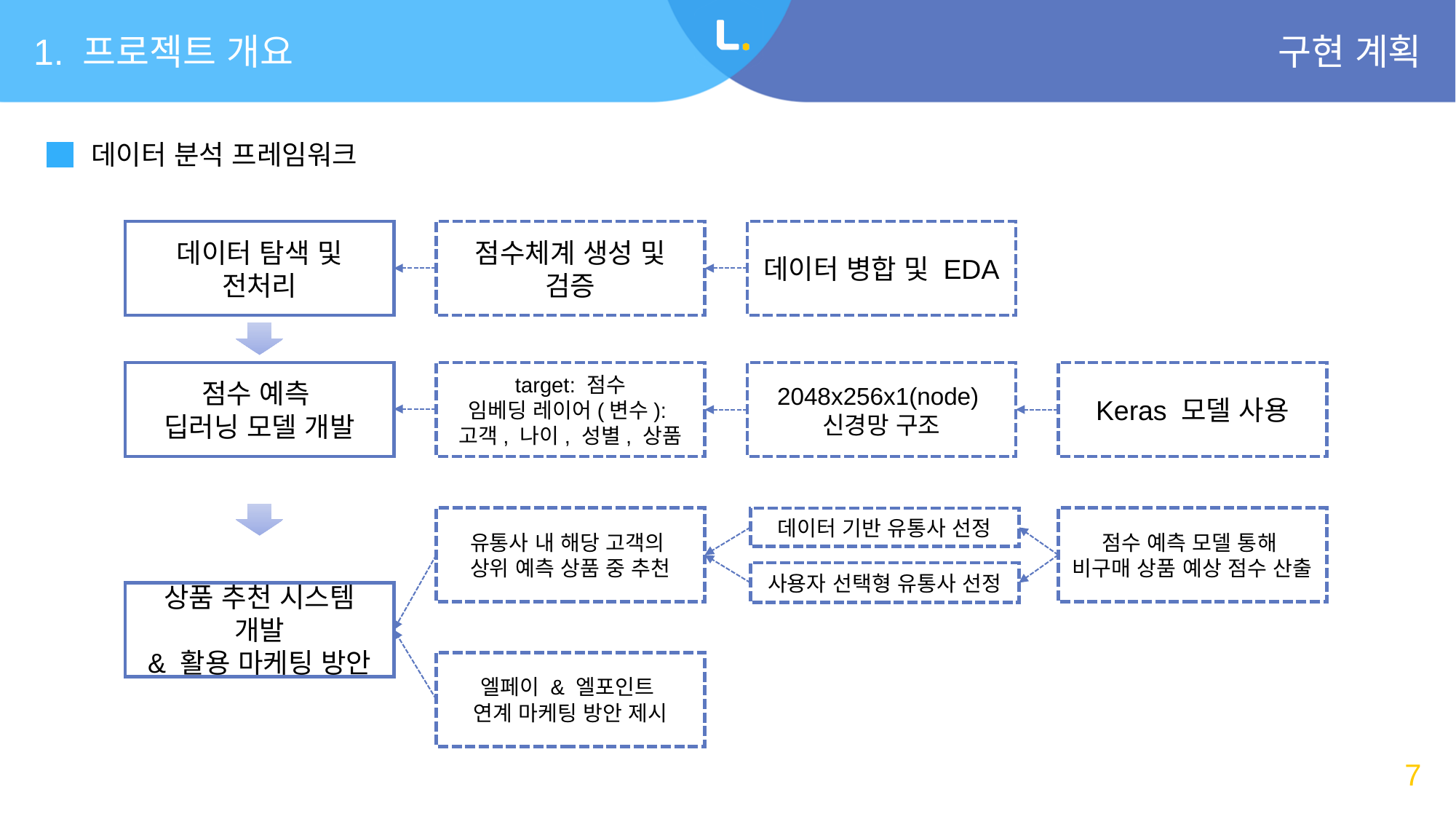

1. 프로젝트 개요
구현 계획
데이터 분석 프레임워크

데이터 탐색 및 전처리
점수체계 생성 및 검증
데이터 병합 및 EDA

점수 예측
딥러닝 모델 개발
target: 점수
임베딩 레이어(변수):
고객, 나이, 성별, 상품
2048x256x1(node)
신경망 구조
Keras 모델 사용

유통사 내 해당 고객의
상위 예측 상품 중 추천
점수 예측 모델 통해
비구매 상품 예상 점수 산출
데이터 기반 유통사 선정
사용자 선택형 유통사 선정
상품 추천 시스템 개발
& 활용 마케팅 방안
엘페이 & 엘포인트
연계 마케팅 방안 제시
7